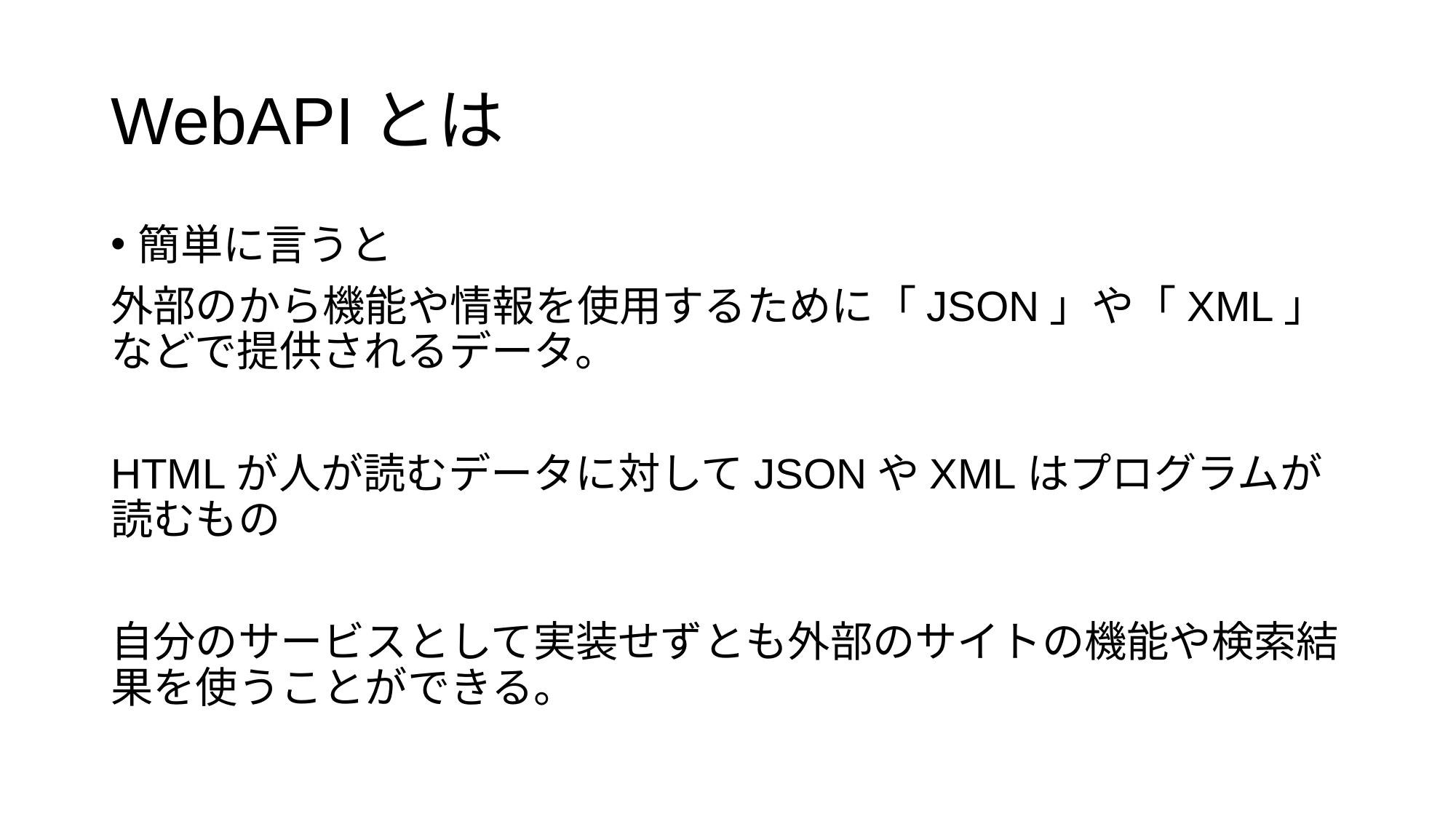

# WebAPIとは
簡単に言うと
外部のから機能や情報を使用するために「JSON」や「XML」などで提供されるデータ。

HTMLが人が読むデータに対してJSONやXMLはプログラムが読むもの

自分のサービスとして実装せずとも外部のサイトの機能や検索結果を使うことができる。